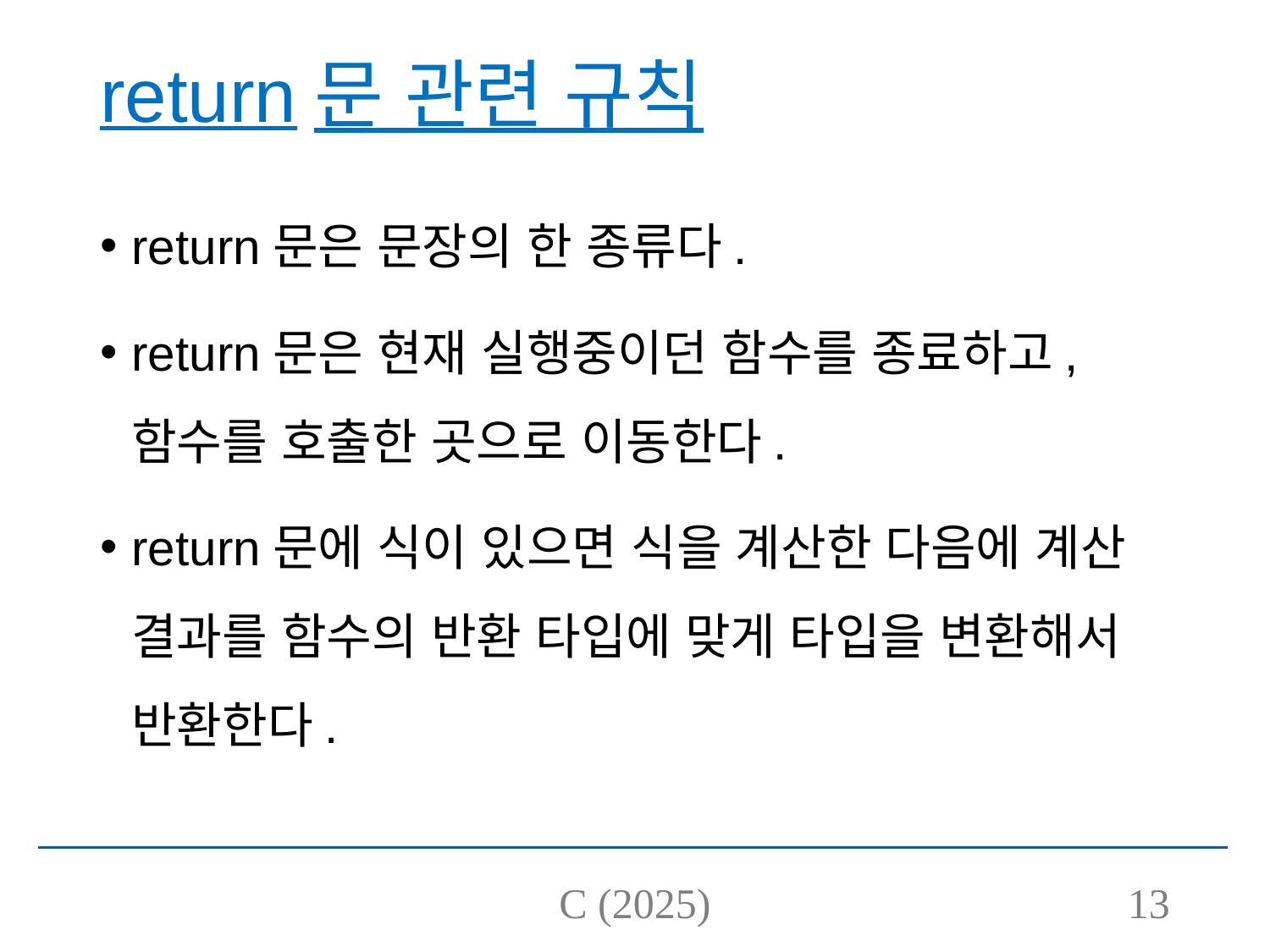

# return문 관련 규칙
return문은 문장의 한 종류다.
return문은 현재 실행중이던 함수를 종료하고, 함수를 호출한 곳으로 이동한다.
return문에 식이 있으면 식을 계산한 다음에 계산 결과를 함수의 반환 타입에 맞게 타입을 변환해서 반환한다.
C (2025)
13